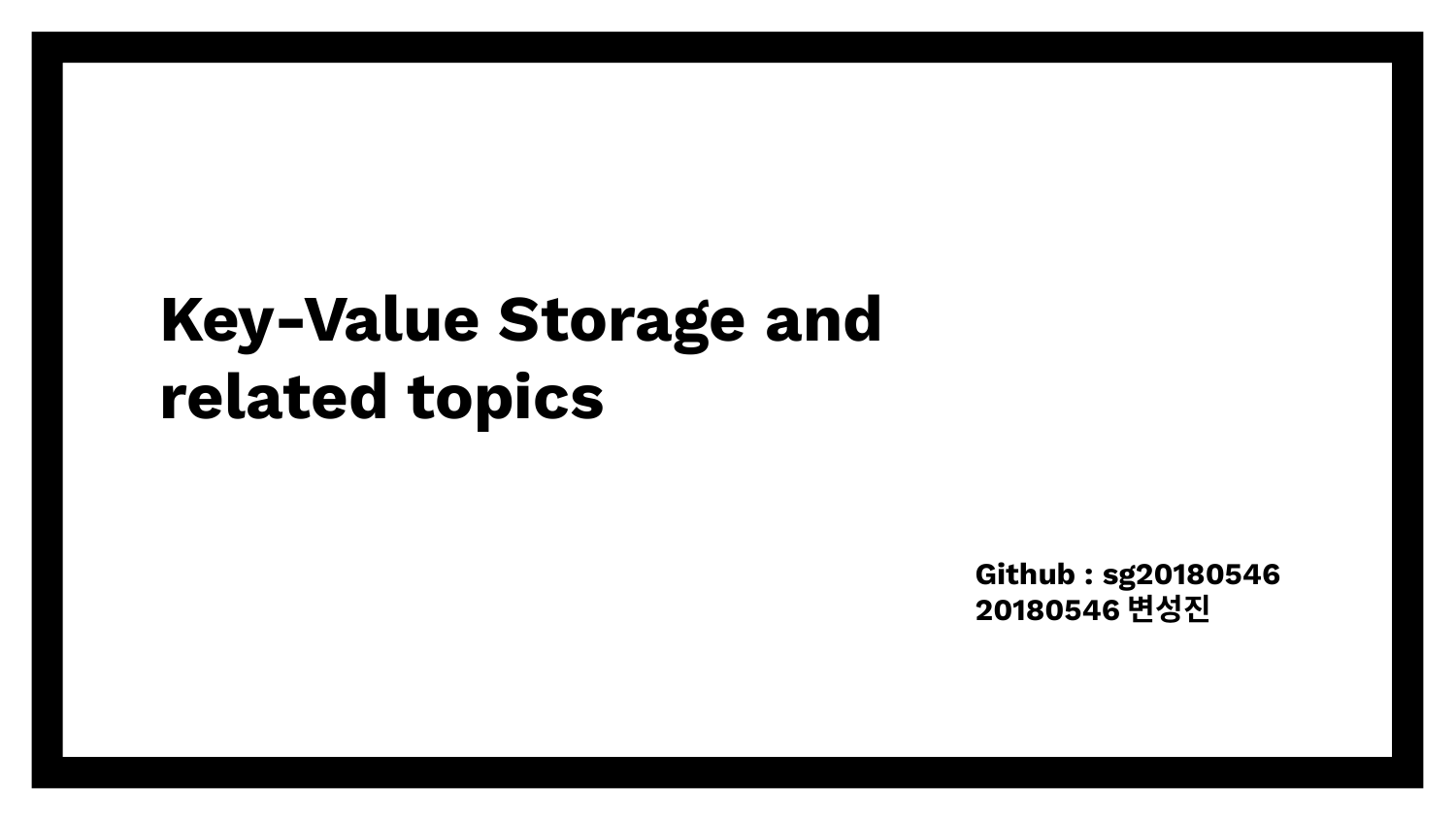

Github : sg20180546
20180546변성진

Key-Value Storage and related topics